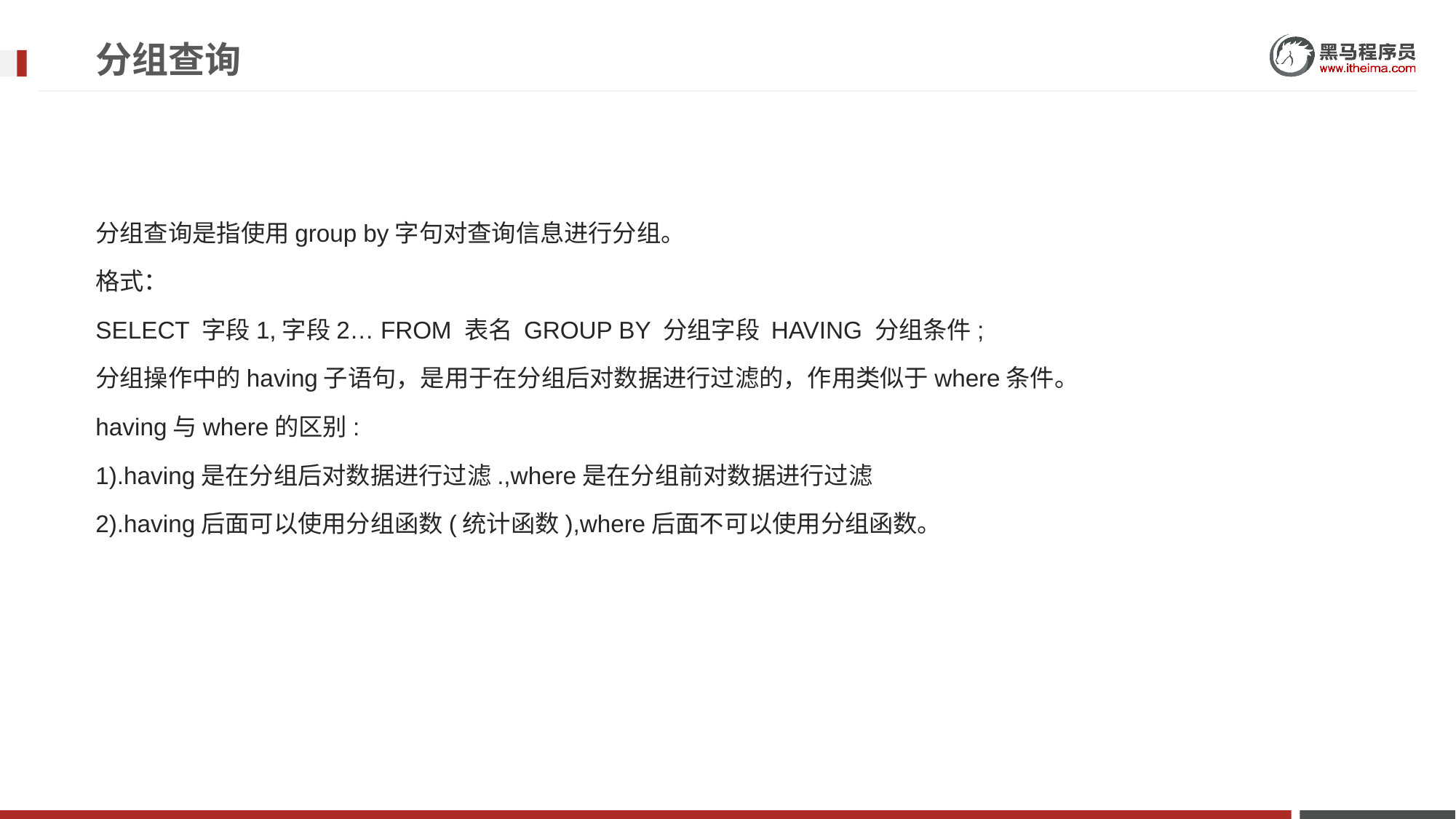

# 分组查询
分组查询是指使用group by字句对查询信息进行分组。
格式：
SELECT 字段1,字段2… FROM 表名 GROUP BY 分组字段 HAVING 分组条件;
分组操作中的having子语句，是用于在分组后对数据进行过滤的，作用类似于where条件。
having与where的区别:
1).having是在分组后对数据进行过滤.,where是在分组前对数据进行过滤
2).having后面可以使用分组函数(统计函数),where后面不可以使用分组函数。